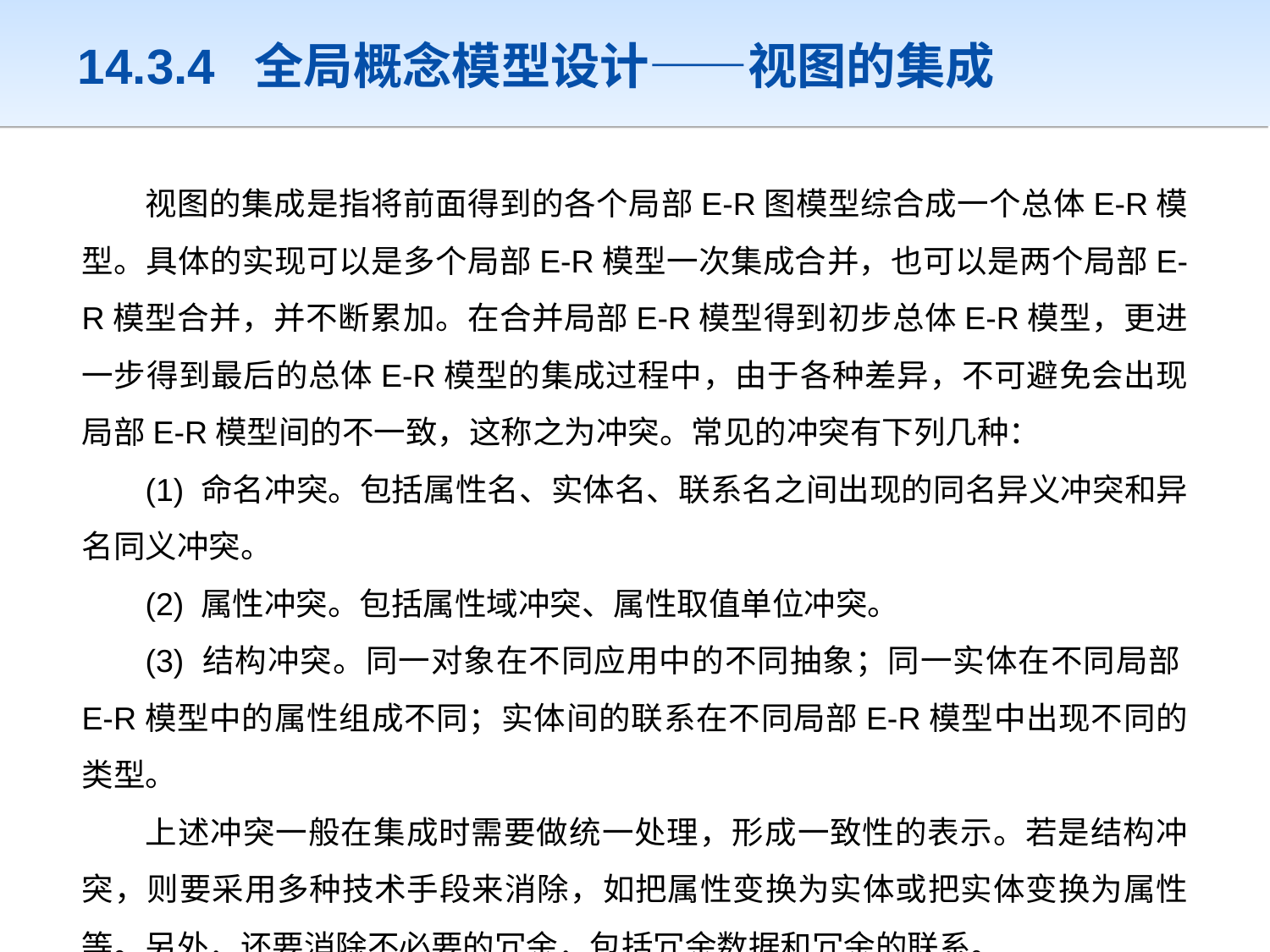

14.3.4  全局概念模型设计——视图的集成

数据定义
视图的集成是指将前面得到的各个局部E-R图模型综合成一个总体E-R模型。具体的实现可以是多个局部E-R模型一次集成合并，也可以是两个局部E-R模型合并，并不断累加。在合并局部E-R模型得到初步总体E-R模型，更进一步得到最后的总体E-R模型的集成过程中，由于各种差异，不可避免会出现局部E-R模型间的不一致，这称之为冲突。常见的冲突有下列几种：
(1) 命名冲突。包括属性名、实体名、联系名之间出现的同名异义冲突和异名同义冲突。
(2) 属性冲突。包括属性域冲突、属性取值单位冲突。
(3) 结构冲突。同一对象在不同应用中的不同抽象；同一实体在不同局部E-R模型中的属性组成不同；实体间的联系在不同局部E-R模型中出现不同的类型。
上述冲突一般在集成时需要做统一处理，形成一致性的表示。若是结构冲突，则要采用多种技术手段来消除，如把属性变换为实体或把实体变换为属性等。另外，还要消除不必要的冗余，包括冗余数据和冗余的联系。